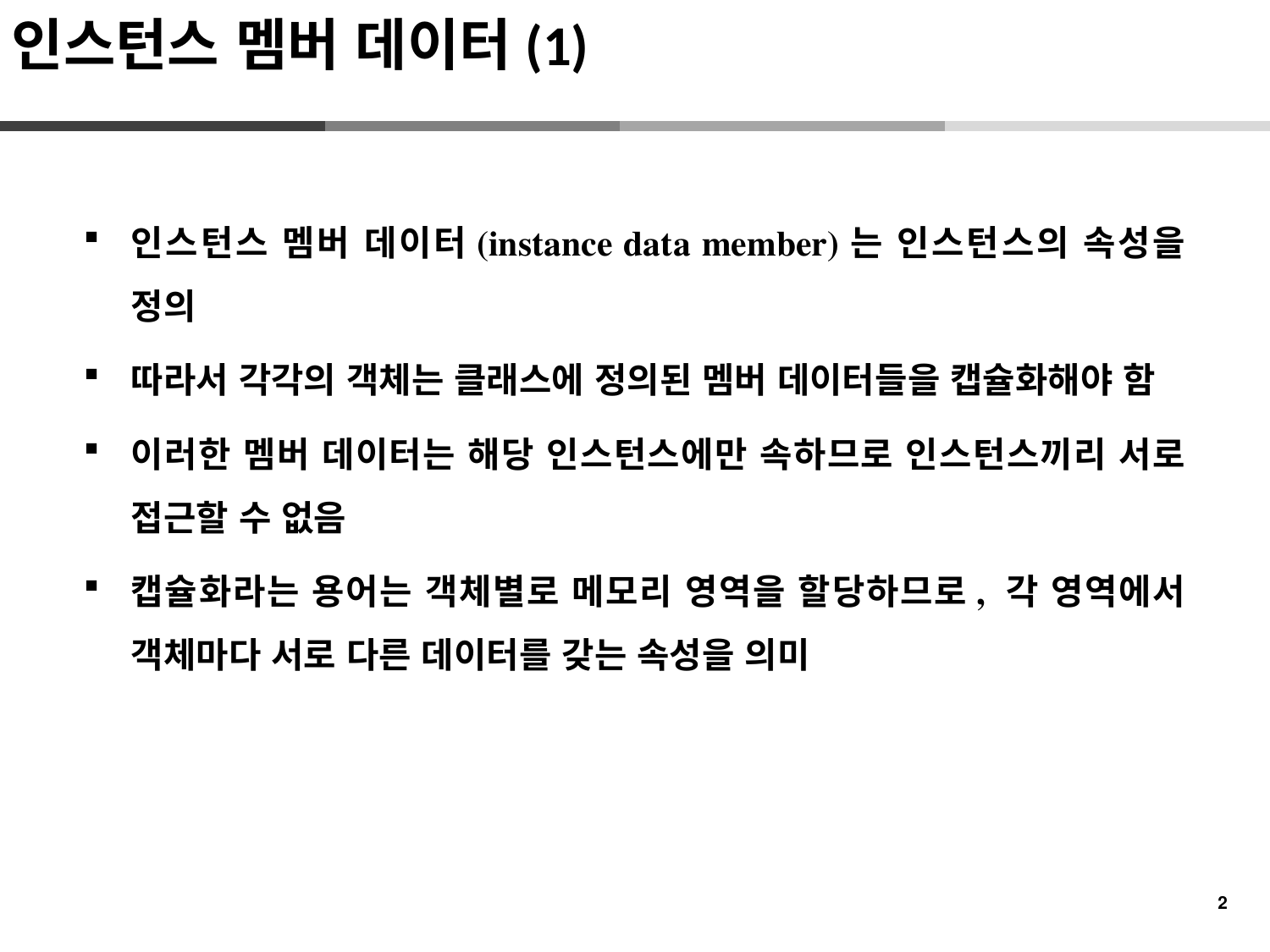

인스턴스 멤버 데이터(1)
인스턴스 멤버 데이터(instance data member)는 인스턴스의 속성을 정의
따라서 각각의 객체는 클래스에 정의된 멤버 데이터들을 캡슐화해야 함
이러한 멤버 데이터는 해당 인스턴스에만 속하므로 인스턴스끼리 서로 접근할 수 없음
캡슐화라는 용어는 객체별로 메모리 영역을 할당하므로, 각 영역에서 객체마다 서로 다른 데이터를 갖는 속성을 의미